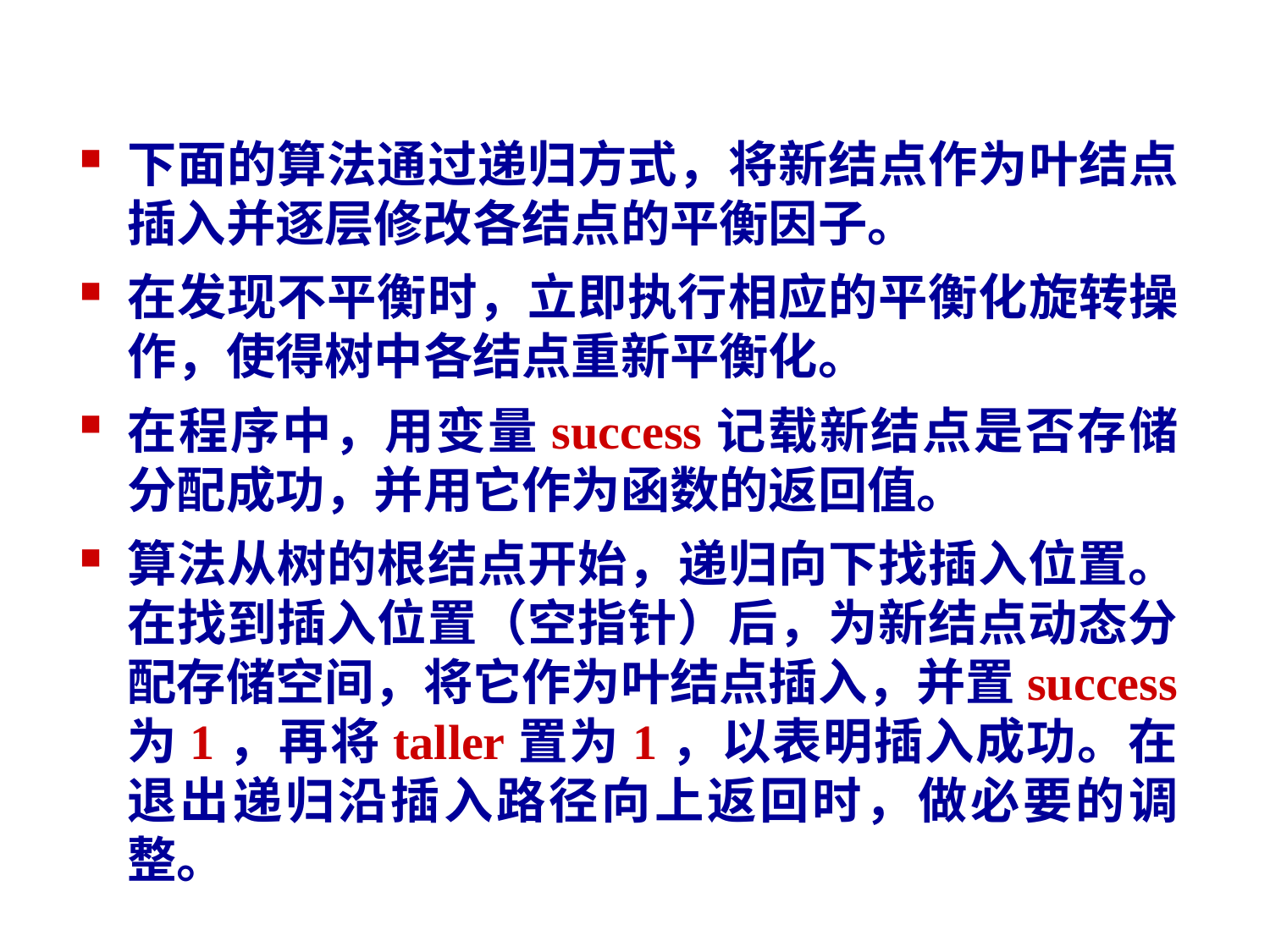

下面的算法通过递归方式，将新结点作为叶结点插入并逐层修改各结点的平衡因子。
在发现不平衡时，立即执行相应的平衡化旋转操作，使得树中各结点重新平衡化。
在程序中，用变量success记载新结点是否存储分配成功，并用它作为函数的返回值。
算法从树的根结点开始，递归向下找插入位置。在找到插入位置（空指针）后，为新结点动态分配存储空间，将它作为叶结点插入，并置success为1，再将taller置为1，以表明插入成功。在退出递归沿插入路径向上返回时，做必要的调整。
149